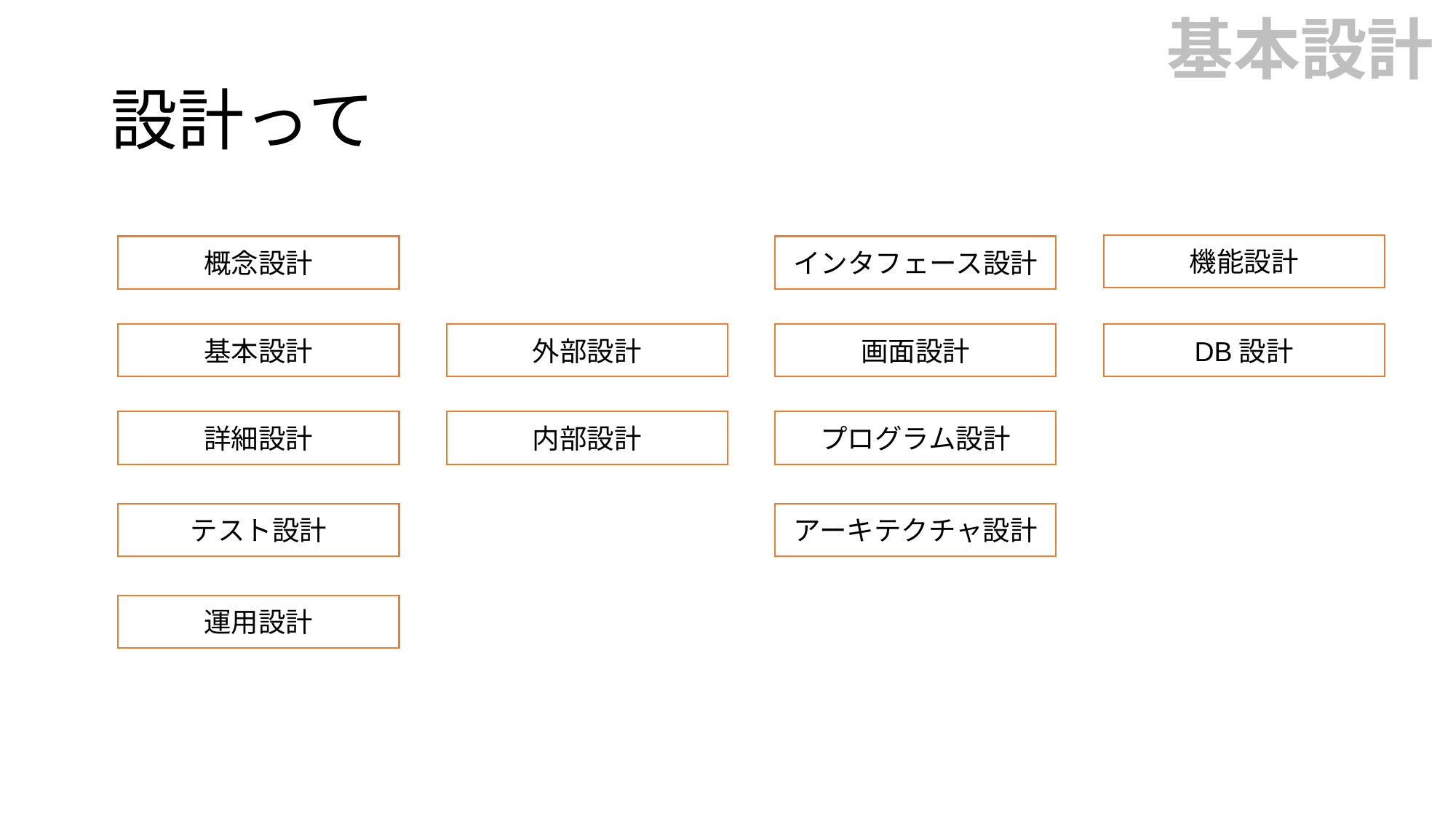

基本設計
# 設計って
機能設計
インタフェース設計
概念設計
DB設計
画面設計
基本設計
外部設計
プログラム設計
詳細設計
内部設計
テスト設計
アーキテクチャ設計
運用設計